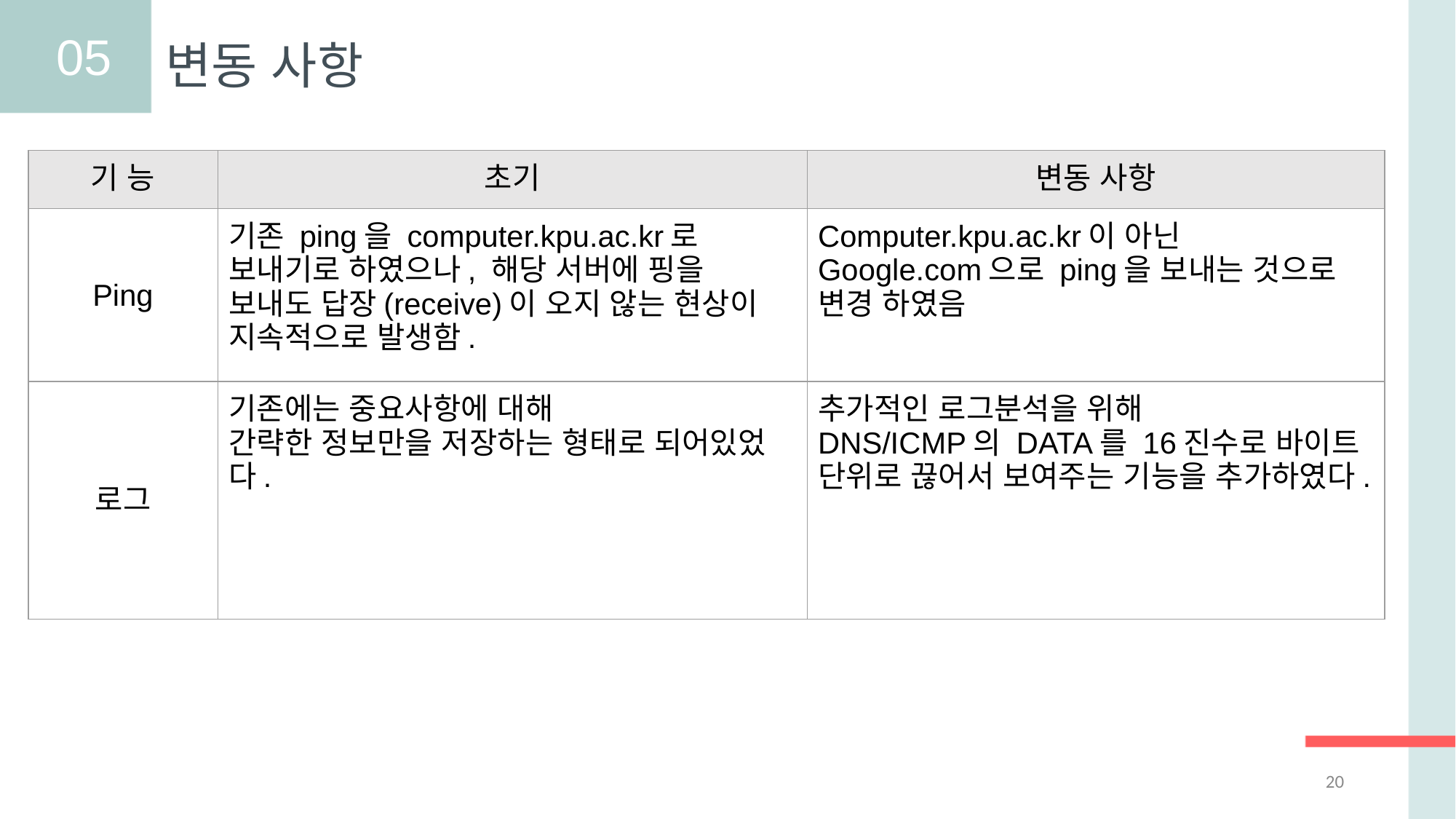

05
변동 사항
| 기 능 | 초기 | 변동 사항 |
| --- | --- | --- |
| Ping | 기존 ping을 computer.kpu.ac.kr로 보내기로 하였으나, 해당 서버에 핑을 보내도 답장(receive)이 오지 않는 현상이 지속적으로 발생함. | Computer.kpu.ac.kr이 아닌 Google.com으로 ping을 보내는 것으로 변경 하였음 |
| 로그 | 기존에는 중요사항에 대해 간략한 정보만을 저장하는 형태로 되어있었다. | 추가적인 로그분석을 위해 DNS/ICMP의 DATA를 16진수로 바이트 단위로 끊어서 보여주는 기능을 추가하였다. |
20